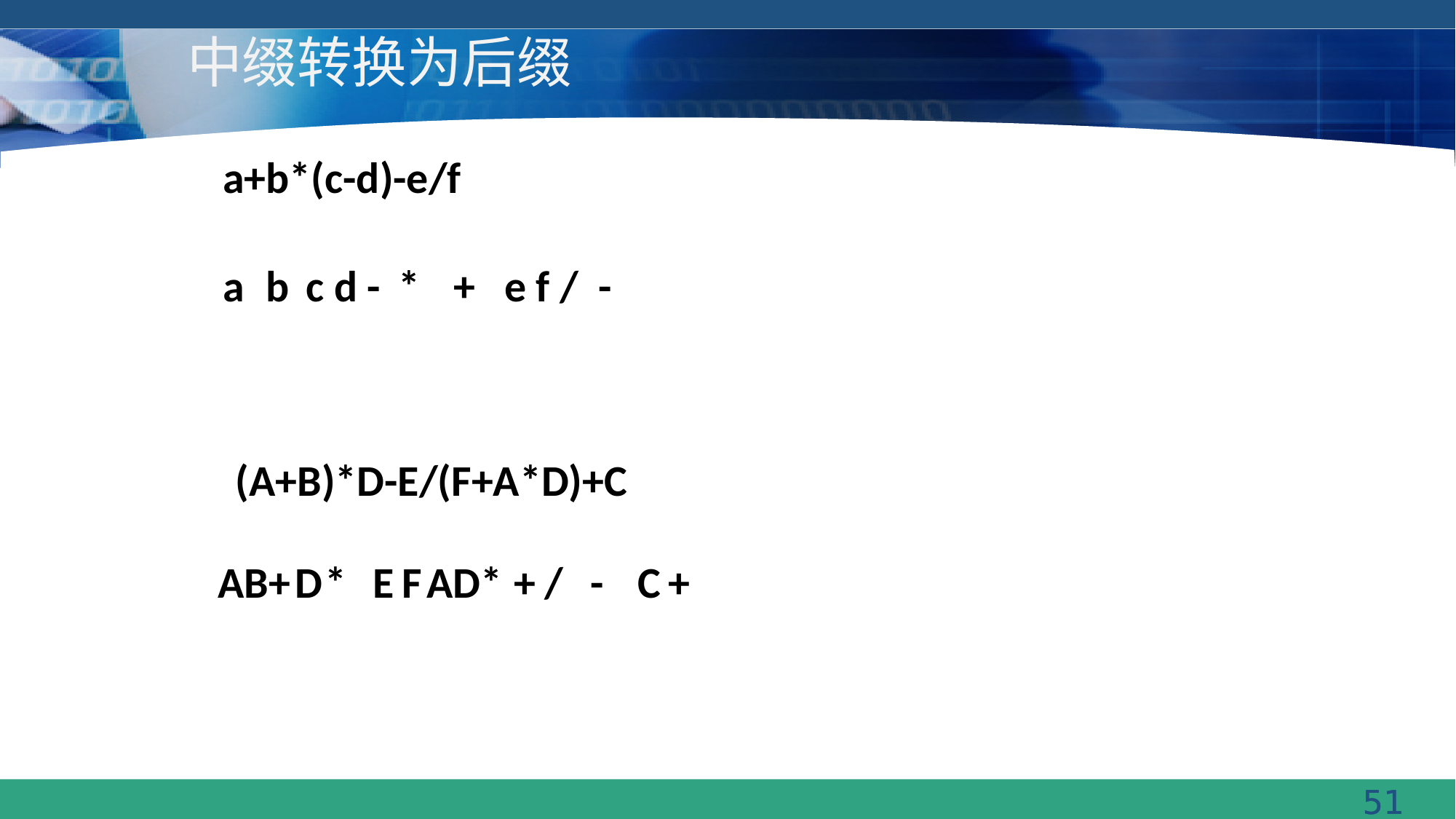

# 中缀转换为后缀
a+b*(c-d)-e/f

a
b
c d -
*
+
e f /
-
(A+B)*D-E/(F+A*D)+C
AB+
D
*
E
F
AD*
+
/
-
C
+